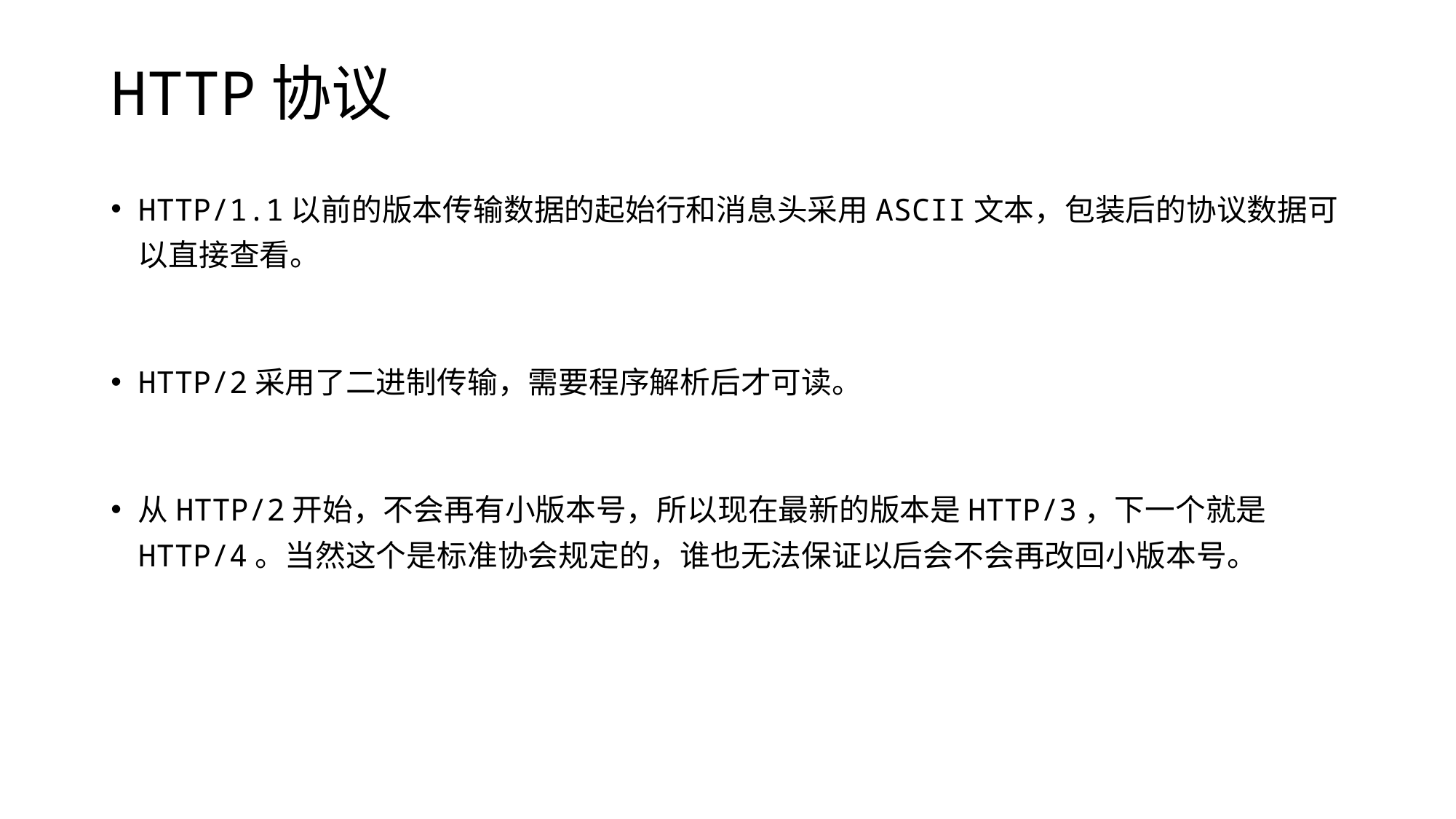

# HTTP协议
HTTP/1.1以前的版本传输数据的起始行和消息头采用ASCII文本，包装后的协议数据可以直接查看。

HTTP/2采用了二进制传输，需要程序解析后才可读。

从HTTP/2开始，不会再有小版本号，所以现在最新的版本是HTTP/3，下一个就是HTTP/4。当然这个是标准协会规定的，谁也无法保证以后会不会再改回小版本号。